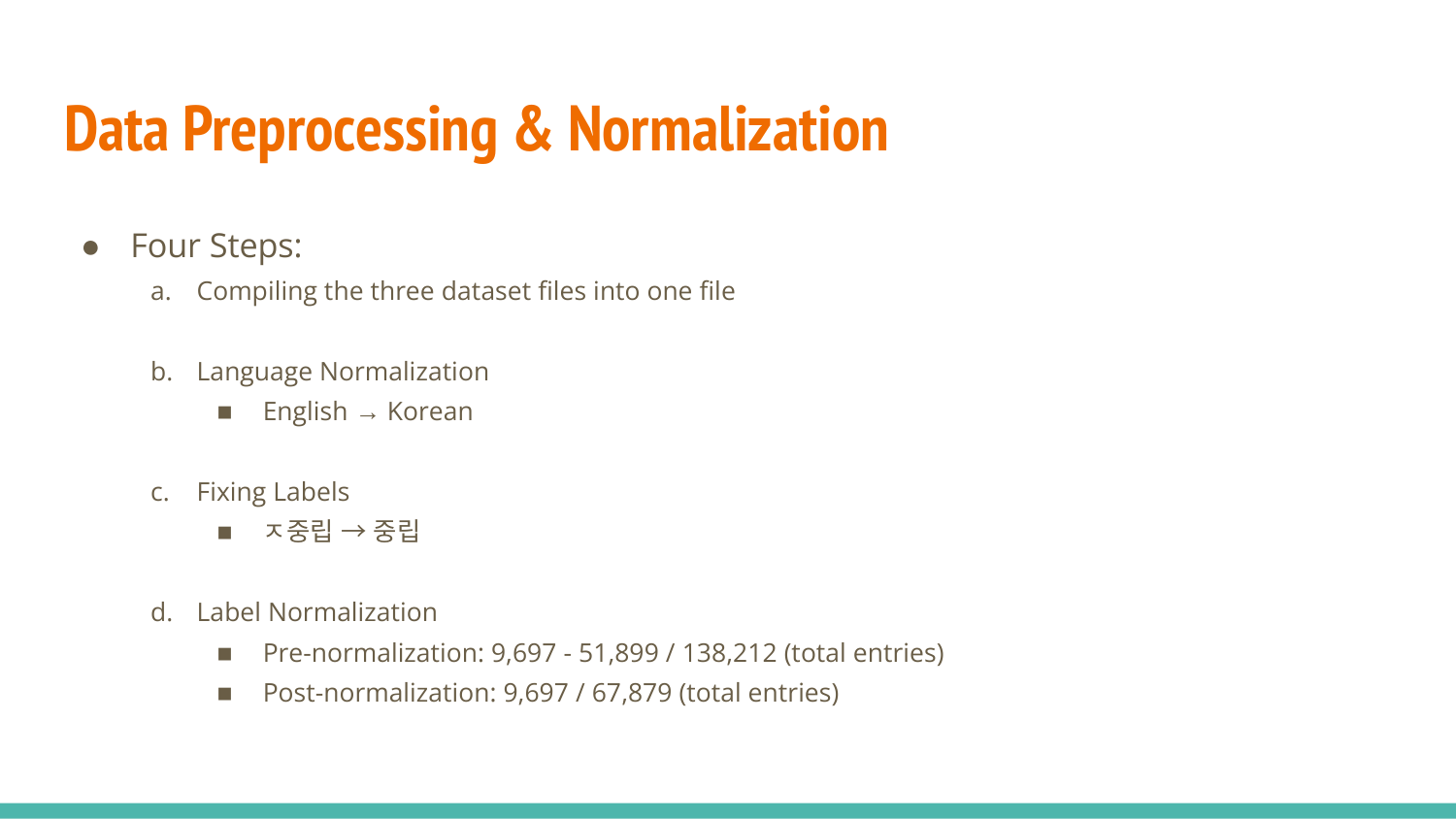

# Data Preprocessing & Normalization
Four Steps:
Compiling the three dataset files into one file
Language Normalization
English → Korean
Fixing Labels
ㅈ중립 → 중립
Label Normalization
Pre-normalization: 9,697 - 51,899 / 138,212 (total entries)
Post-normalization: 9,697 / 67,879 (total entries)